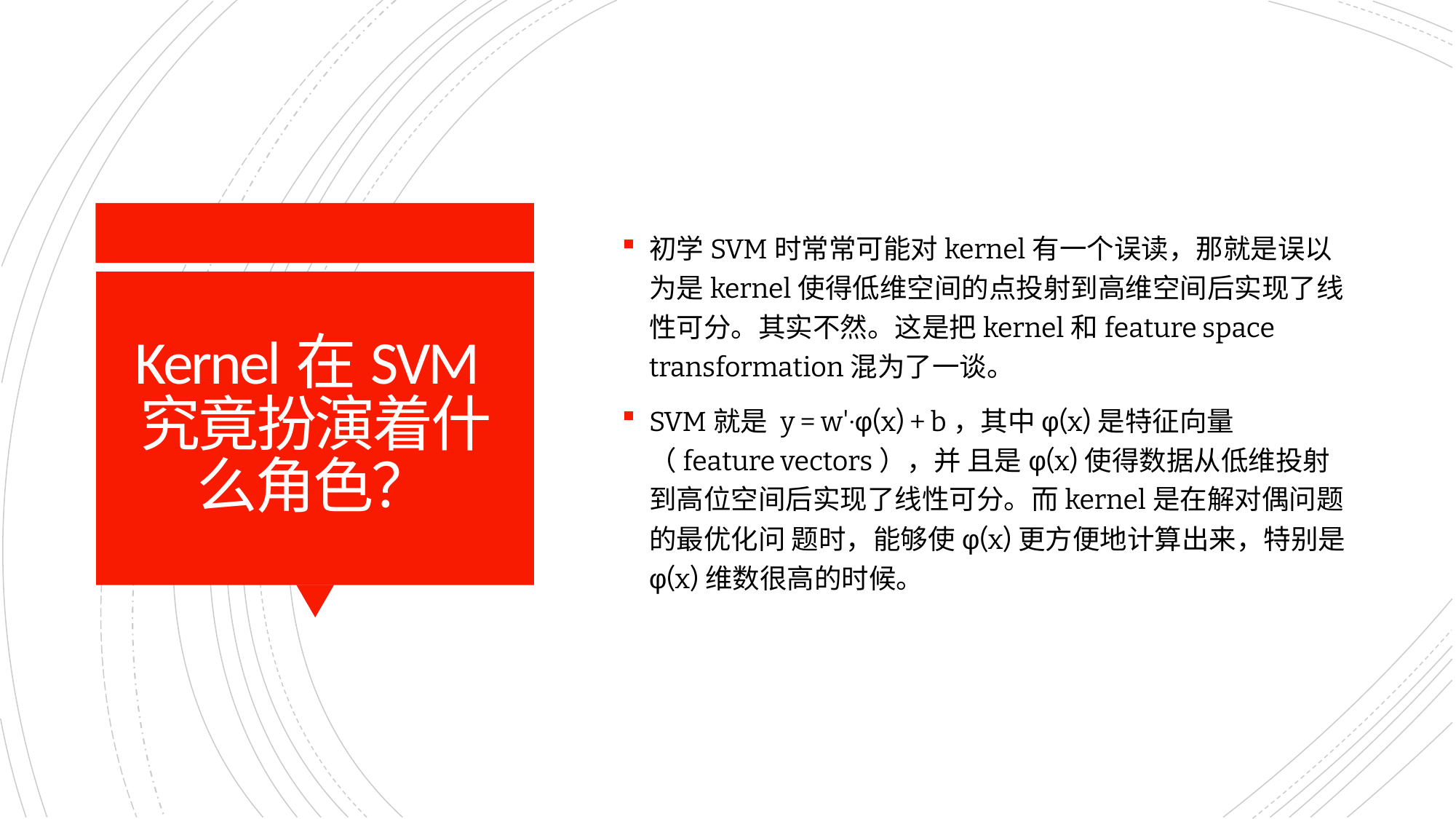

初学SVM时常常可能对kernel有一个误读，那就是误以为是kernel使得低维空间的点投射到高维空间后实现了线性可分。其实不然。这是把kernel和feature space transformation混为了一谈。
SVM就是 y = w'·φ(x) + b，其中φ(x)是特征向量（feature vectors），并 且是φ(x)使得数据从低维投射到高位空间后实现了线性可分。而kernel是在解对偶问题的最优化问 题时，能够使φ(x)更方便地计算出来，特别是φ(x)维数很高的时候。
# Kernel在SVM究竟扮演着什么角色？